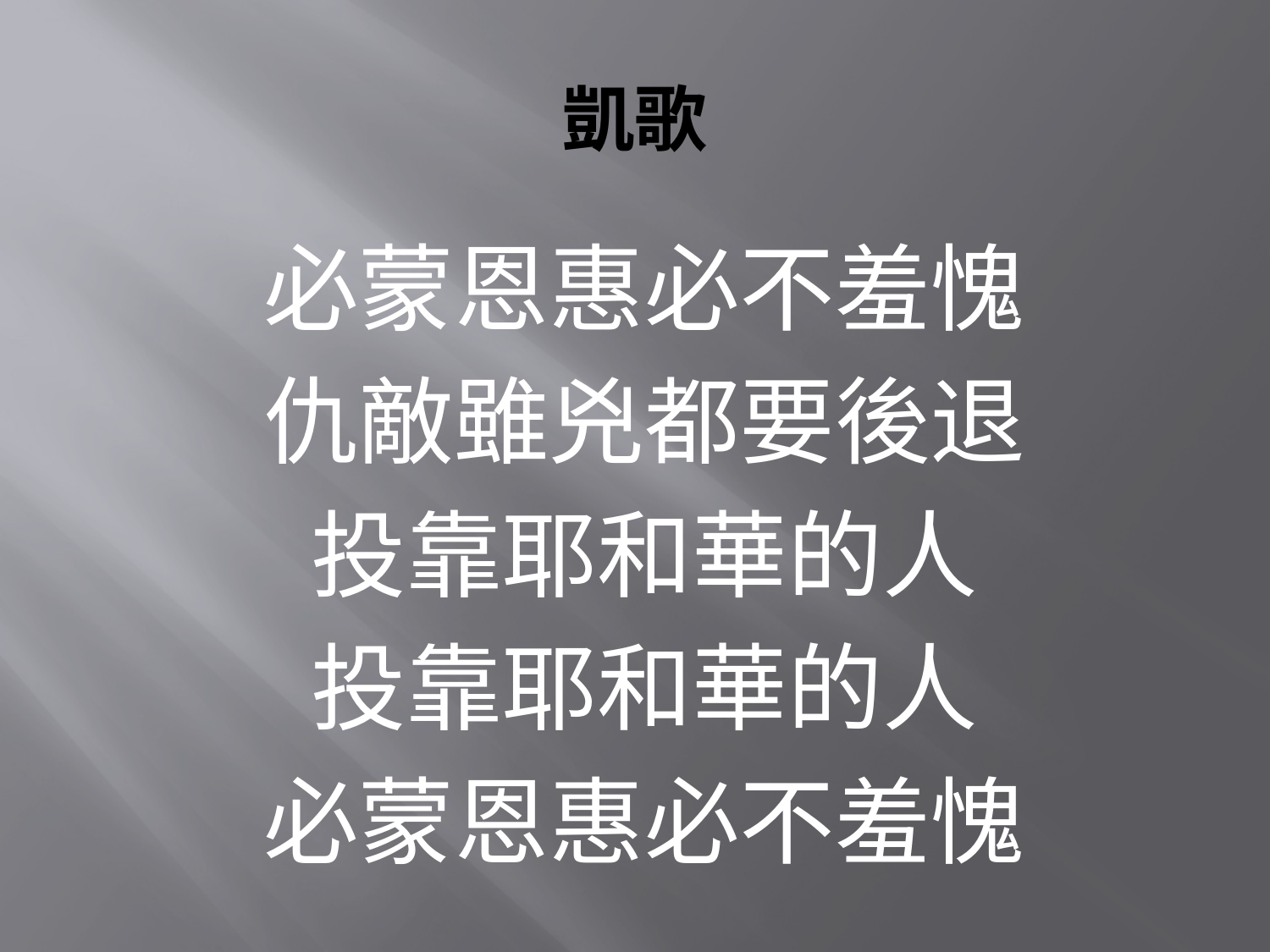

# 凱歌
必蒙恩惠必不羞愧
仇敵雖兇都要後退
投靠耶和華的人
投靠耶和華的人
必蒙恩惠必不羞愧